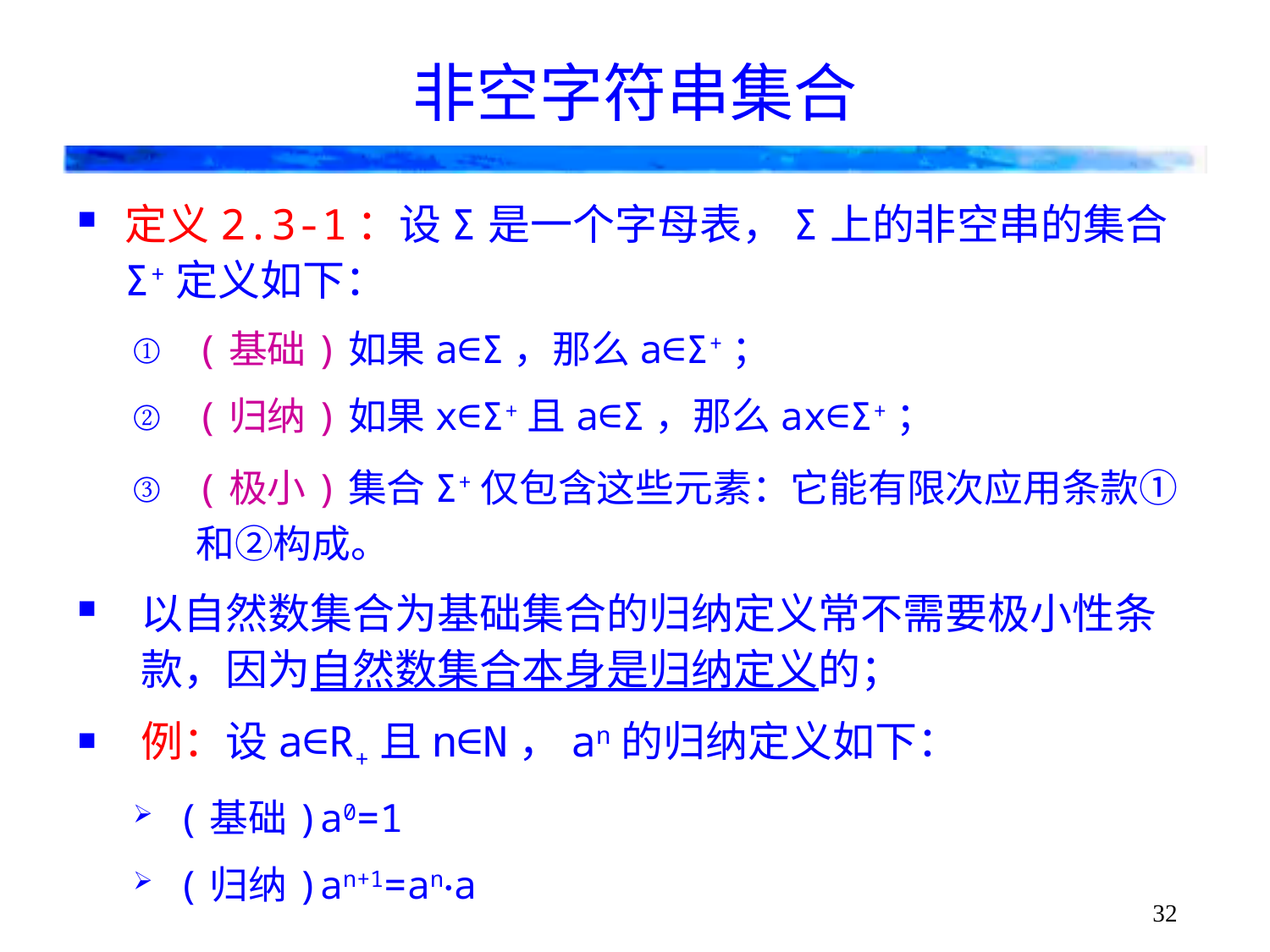

# 非空字符串集合
定义2.3-1：设Σ是一个字母表，Σ上的非空串的集合Σ+定义如下：
(基础)如果a∈Σ，那么a∈Σ+；
(归纳)如果x∈Σ+且a∈Σ，那么ax∈Σ+；
(极小)集合Σ+仅包含这些元素：它能有限次应用条款①和②构成。
以自然数集合为基础集合的归纳定义常不需要极小性条款，因为自然数集合本身是归纳定义的；
例：设a∈R+且n∈N，an的归纳定义如下：
(基础)a0=1
(归纳)an+1=an·a
32